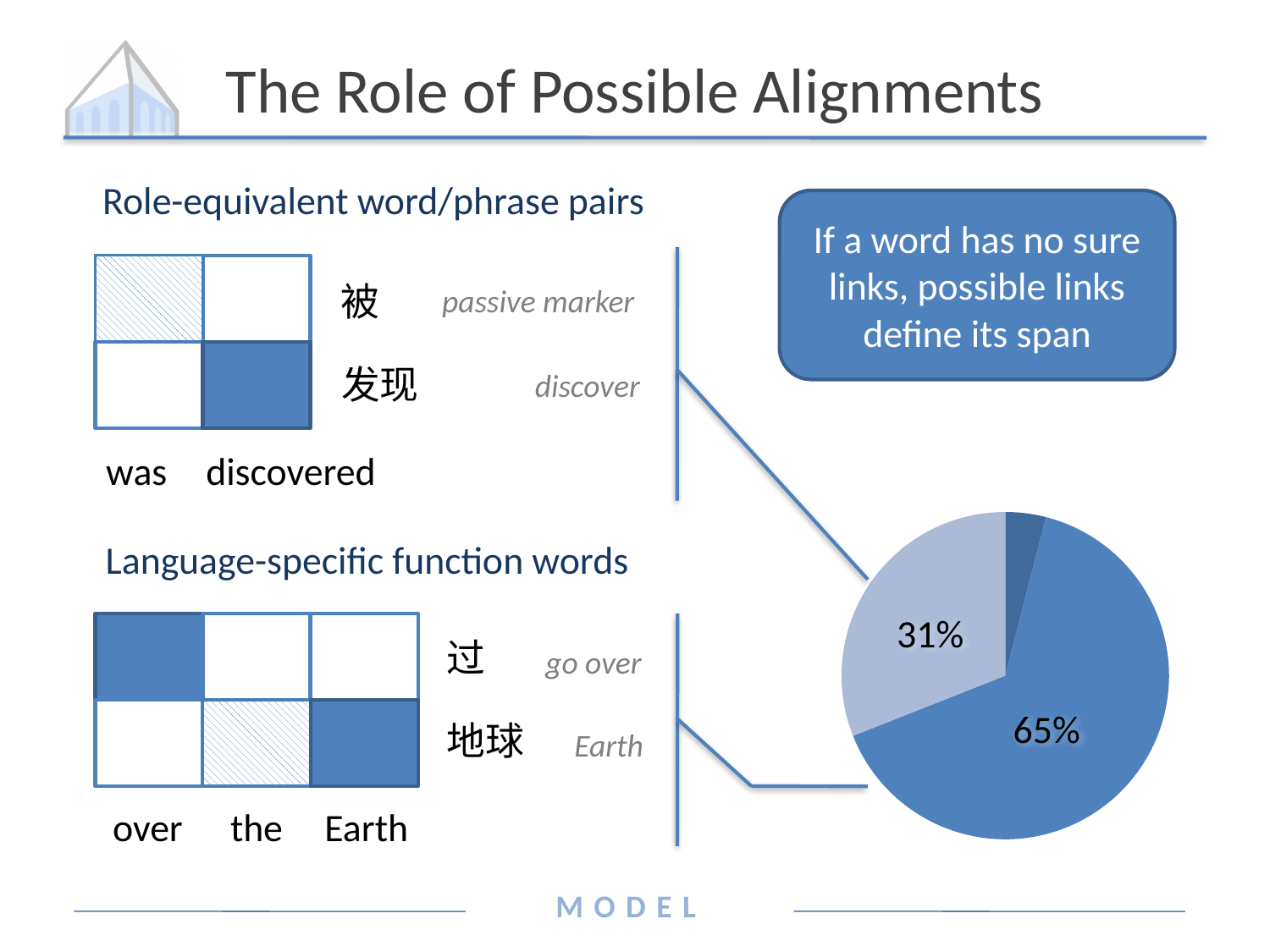

# The Role of Possible Alignments
Role-equivalent word/phrase pairs
If a word has no sure links, possible links define its span

被
passive marker

发现
discover
was
discovered

### Chart

| Category | D |
|---|---|
| A | 0.04000000000000002 |
| B | 0.6500000000000006 |
| C | 0.3100000000000002 |
Language-specific function words
31%

过
go over
65%

地球
Earth
over
the
Earth
Model